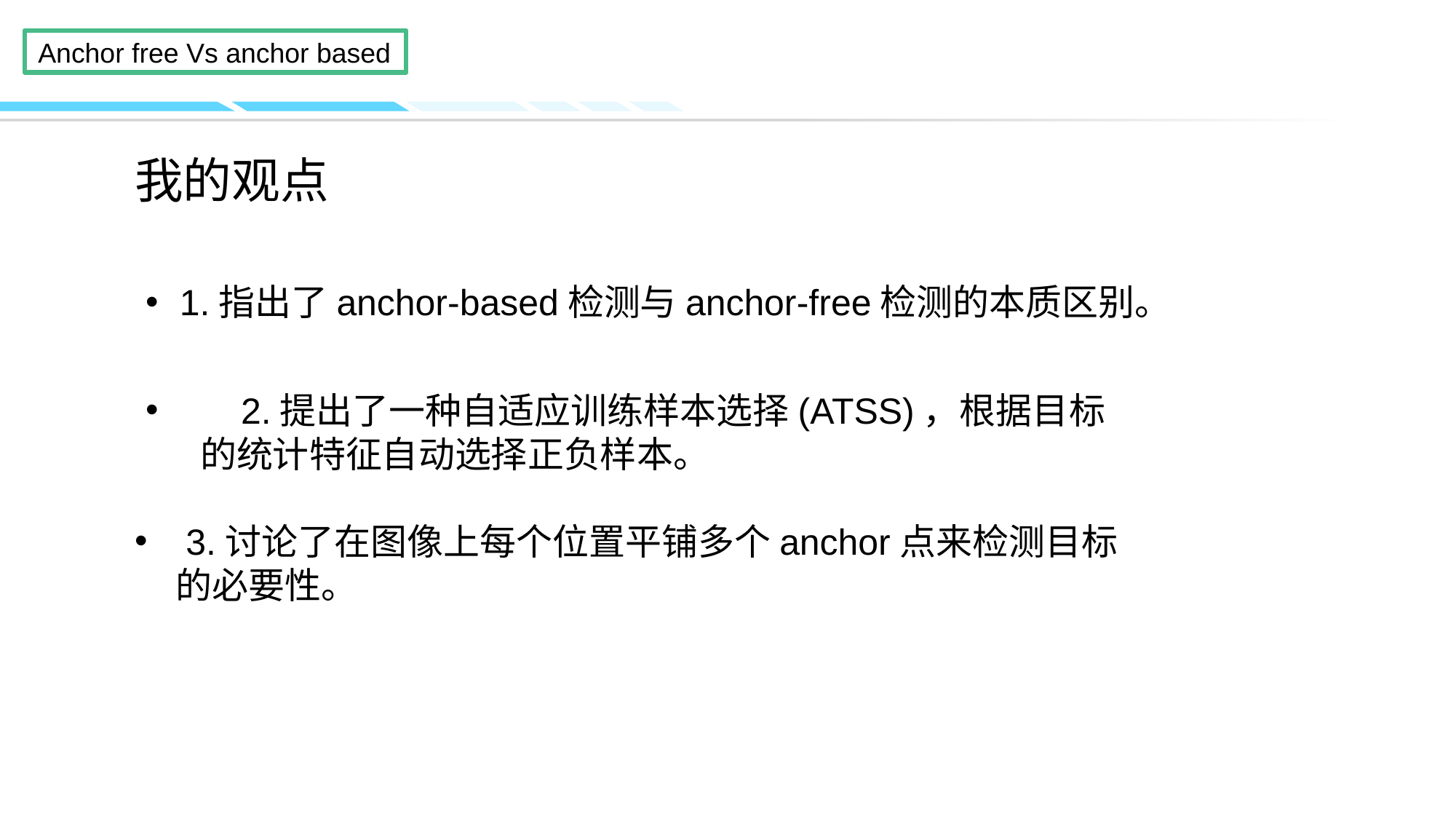

# 我的观点
1.指出了anchor-based检测与anchor-free检测的本质区别。
    2.提出了一种自适应训练样本选择(ATSS)，根据目标的统计特征自动选择正负样本。
 3.讨论了在图像上每个位置平铺多个anchor点来检测目标的必要性。